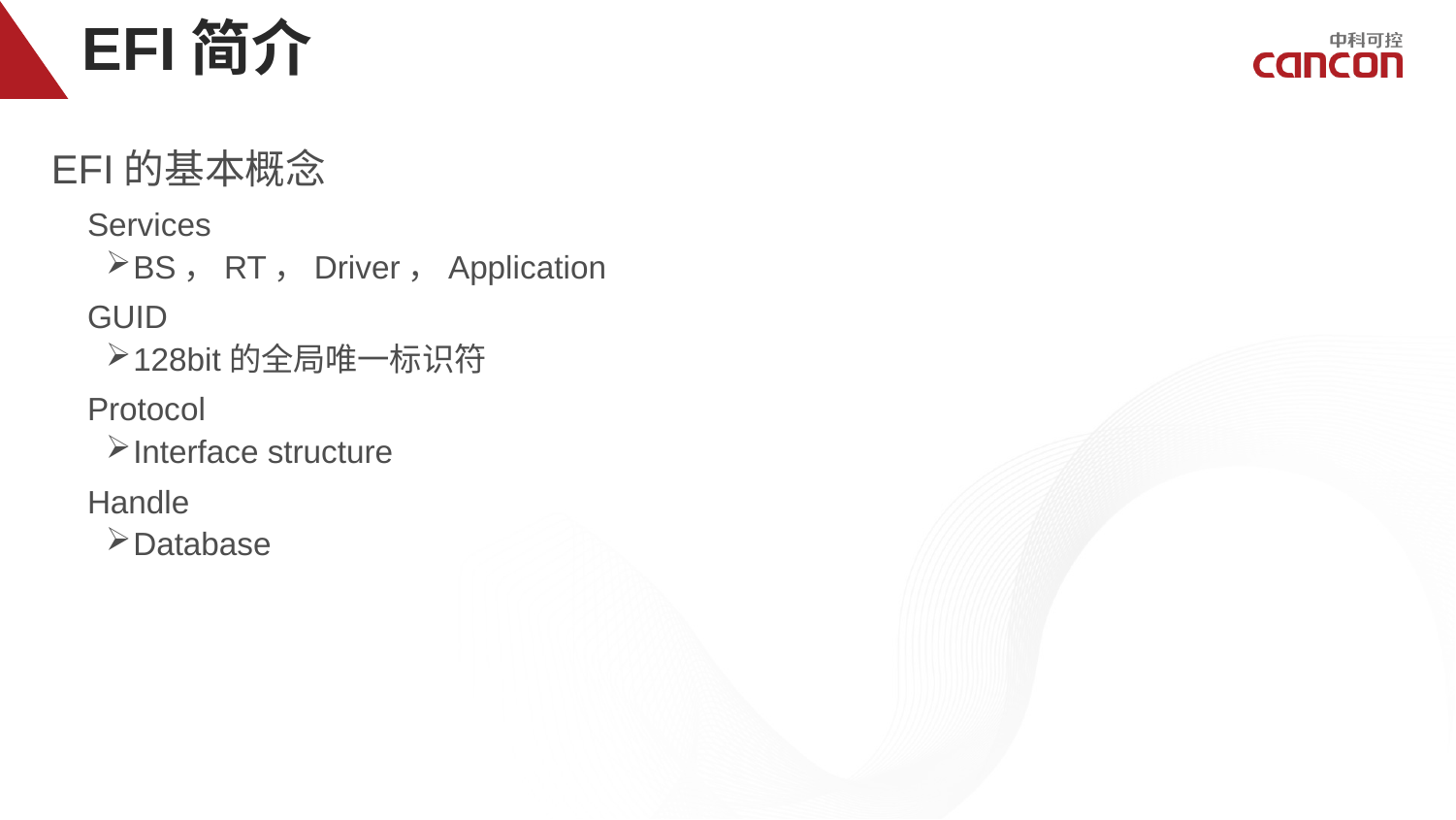

# EFI简介
EFI的基本概念
    Services
BS，RT，Driver，Application
    GUID
128bit的全局唯一标识符
    Protocol
Interface structure
    Handle
Database